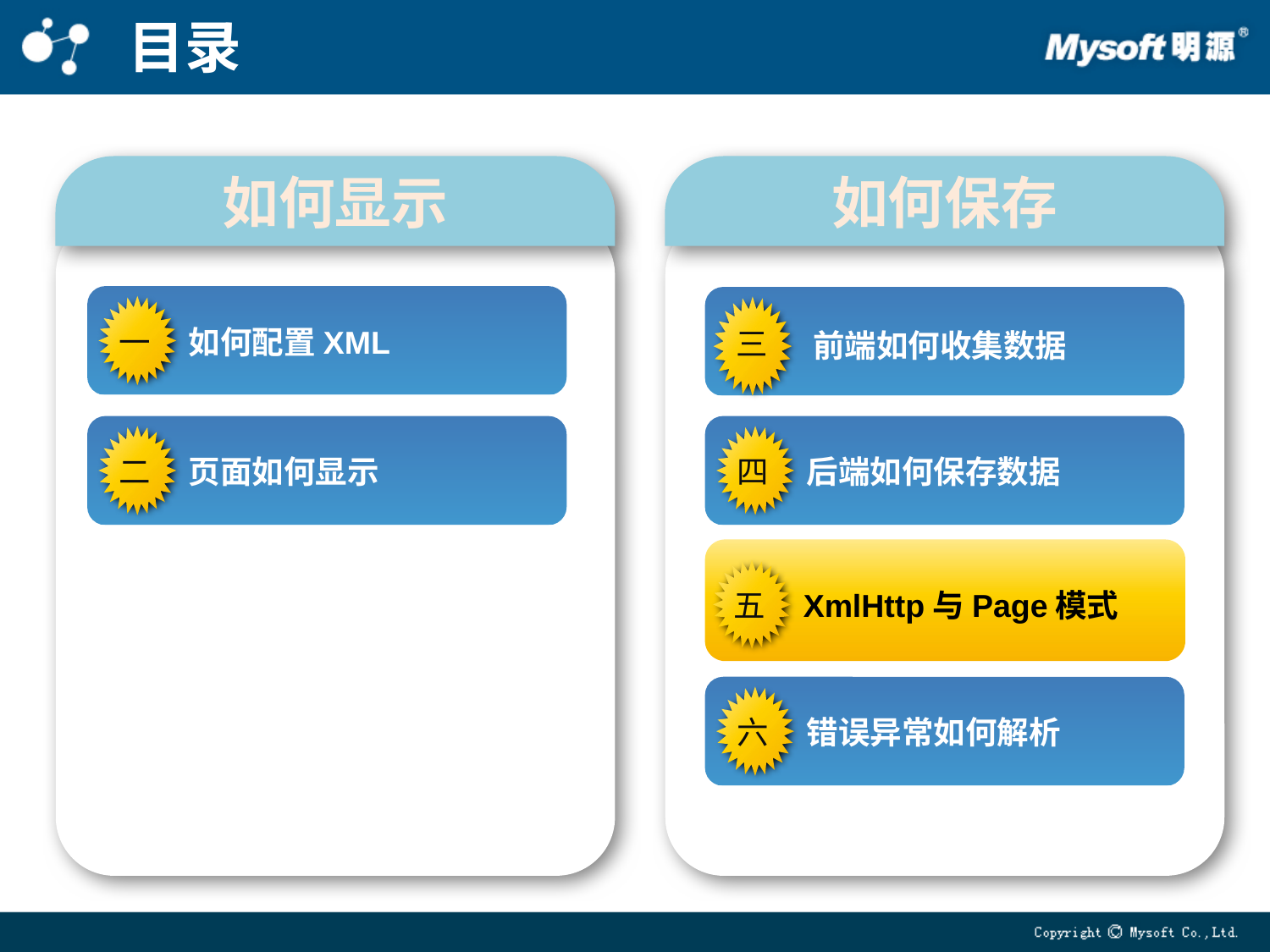

目录
如何显示
如何保存

一
如何配置XML

三
 前端如何收集数据

二
页面如何显示

四
后端如何保存数据

五
XmlHttp与Page模式

错误异常如何解析
六